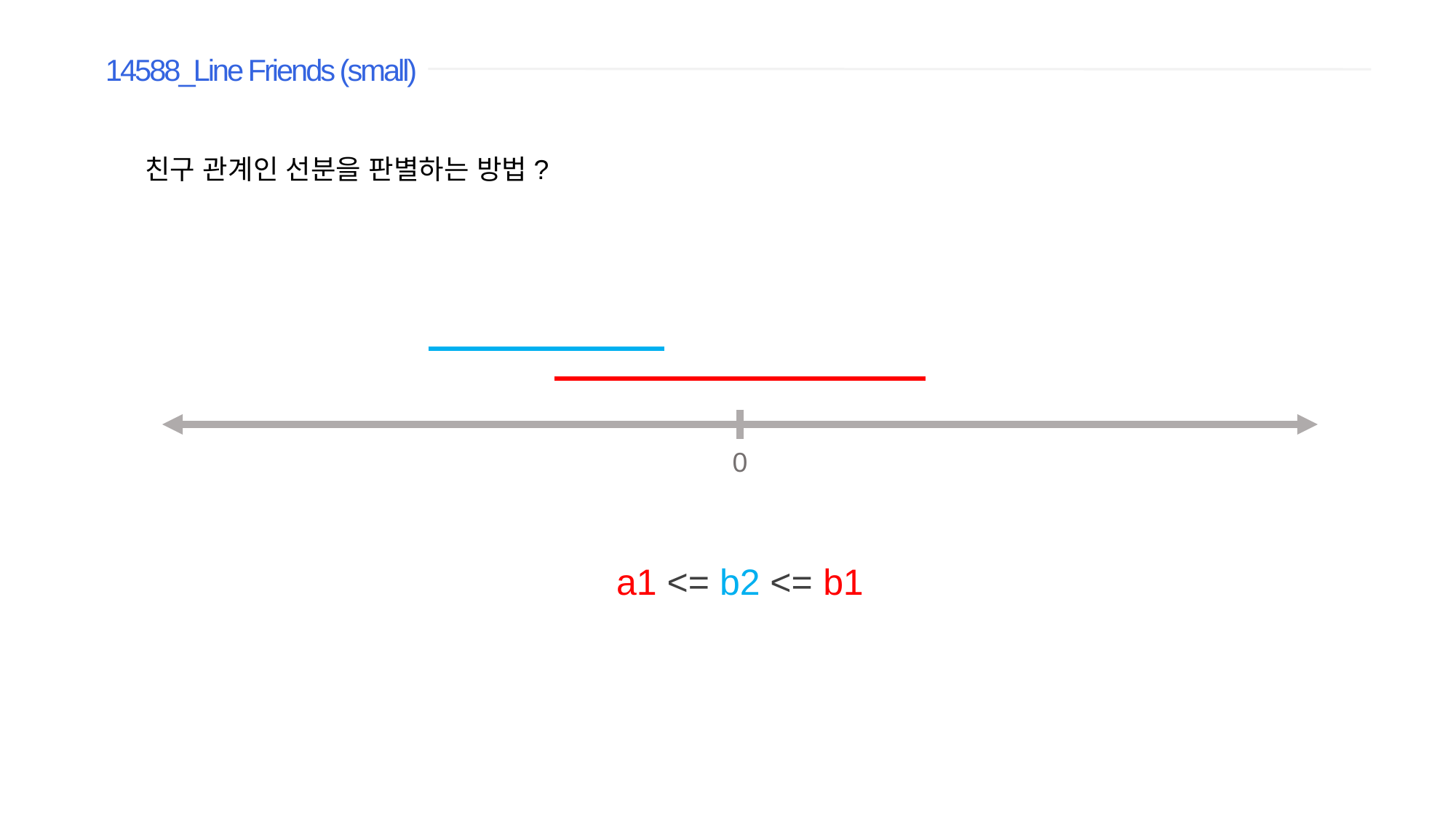

14588_Line Friends (small)
친구 관계인 선분을 판별하는 방법?
0
a1 <= b2 <= b1